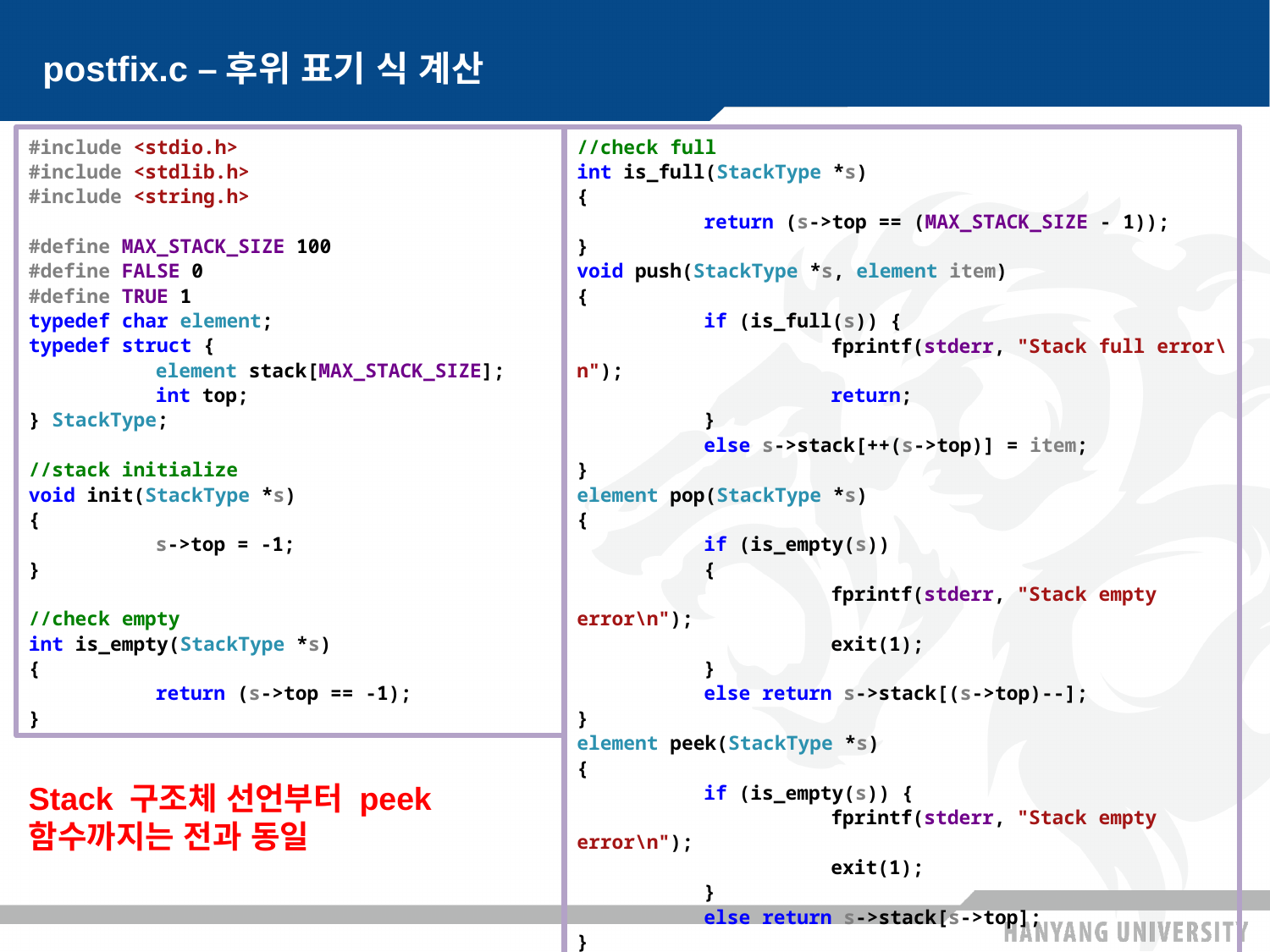

# postfix.c –후위 표기 식 계산
#include <stdio.h>
#include <stdlib.h>
#include <string.h>

#define MAX_STACK_SIZE 100
#define FALSE 0
#define TRUE 1
typedef char element;
typedef struct {
	element stack[MAX_STACK_SIZE];
	int top;
} StackType;

//stack initialize
void init(StackType *s)
{
	s->top = -1;
}

//check empty
int is_empty(StackType *s)
{
	return (s->top == -1);
}
//check full
int is_full(StackType *s)
{
	return (s->top == (MAX_STACK_SIZE - 1));
}
void push(StackType *s, element item)
{
	if (is_full(s)) {
		fprintf(stderr, "Stack full error\n");
		return;
	}
	else s->stack[++(s->top)] = item;
}
element pop(StackType *s)
{
	if (is_empty(s))
	{
		fprintf(stderr, "Stack empty error\n");
		exit(1);
	}
	else return s->stack[(s->top)--];
}
element peek(StackType *s)
{
	if (is_empty(s)) {
		fprintf(stderr, "Stack empty error\n");
		exit(1);
	}
	else return s->stack[s->top];
}
Stack 구조체 선언부터 peek 함수까지는 전과 동일